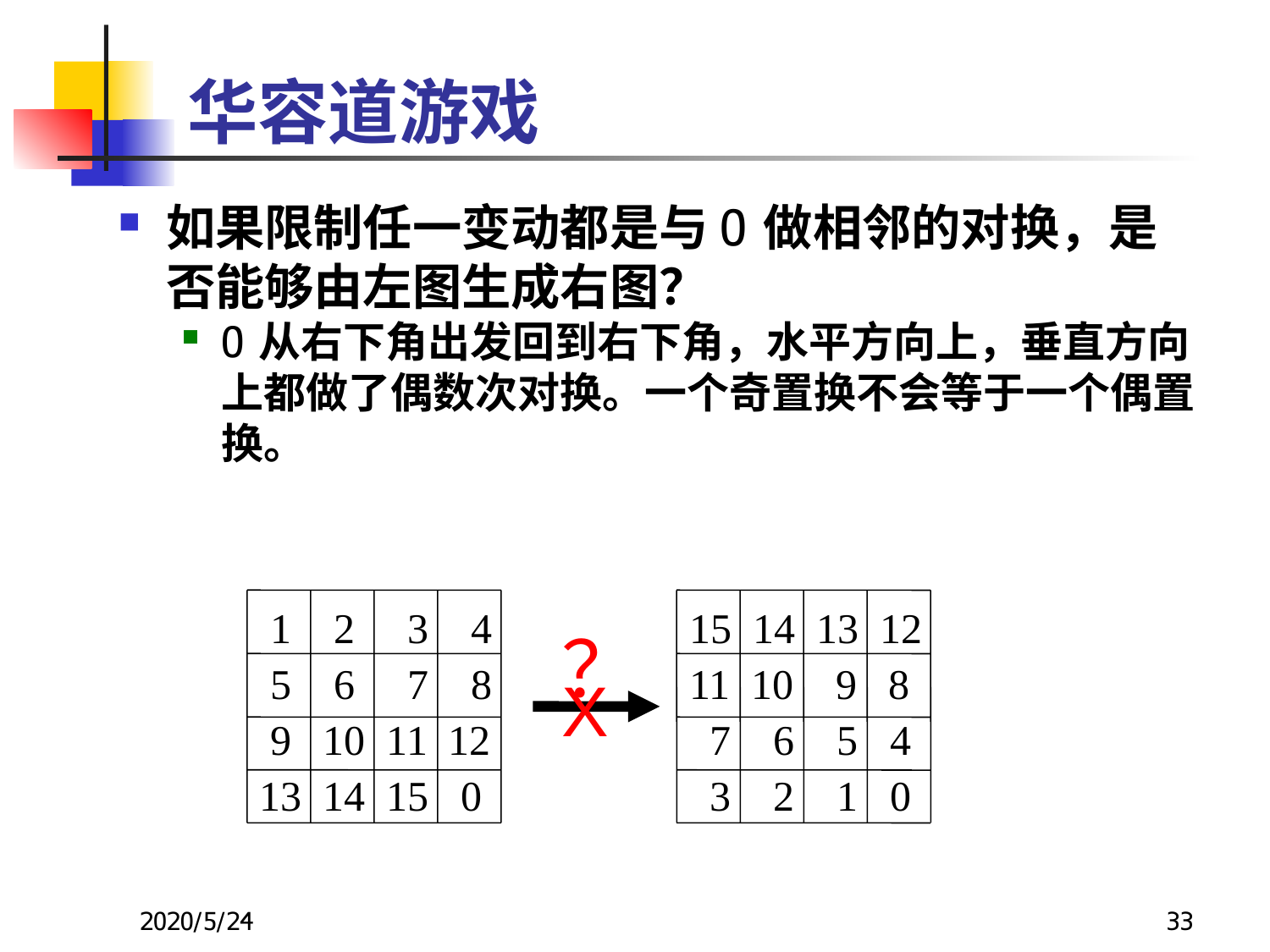

# 华容道游戏
如果限制任一变动都是与0做相邻的对换，是否能够由左图生成右图？
0从右下角出发回到右下角，水平方向上，垂直方向上都做了偶数次对换。一个奇置换不会等于一个偶置换。

 1    2     3    4
 5    6     7    8
 9   10  11  12
13  14  15   0

15  14  13  12
11  10    9   8
  7    6    5   4
  3    2    1   0

？
X

2020/5/24
33